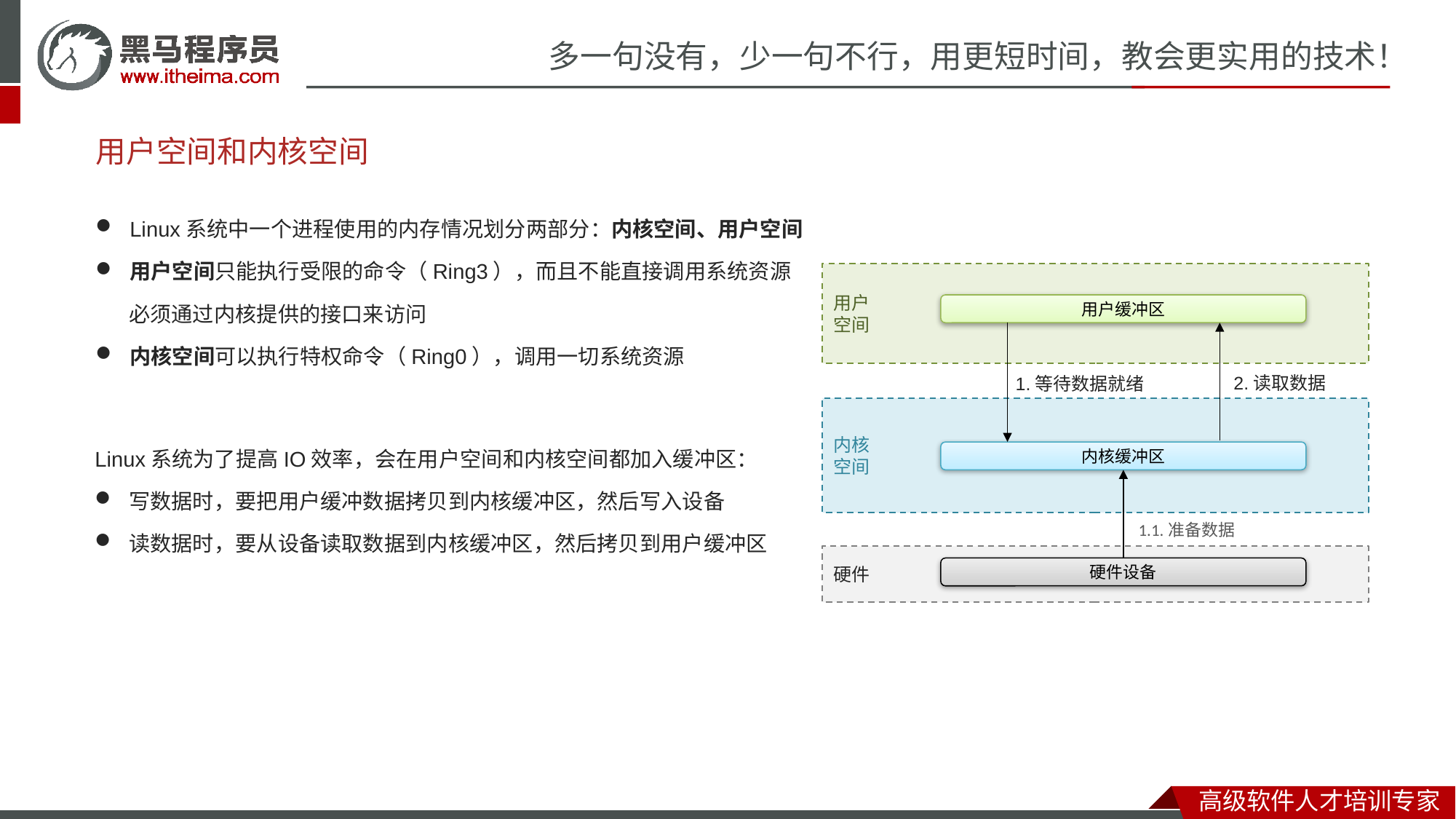

# 用户空间和内核空间
Linux系统中一个进程使用的内存情况划分两部分：内核空间、用户空间
用户空间只能执行受限的命令（Ring3），而且不能直接调用系统资源
      必须通过内核提供的接口来访问
内核空间可以执行特权命令（Ring0），调用一切系统资源
用户
空间
用户缓冲区
2.读取数据
1.等待数据就绪
内核
空间
Linux系统为了提高IO效率，会在用户空间和内核空间都加入缓冲区：
写数据时，要把用户缓冲数据拷贝到内核缓冲区，然后写入设备
读数据时，要从设备读取数据到内核缓冲区，然后拷贝到用户缓冲区

内核缓冲区
1.1.准备数据
硬件
硬件设备